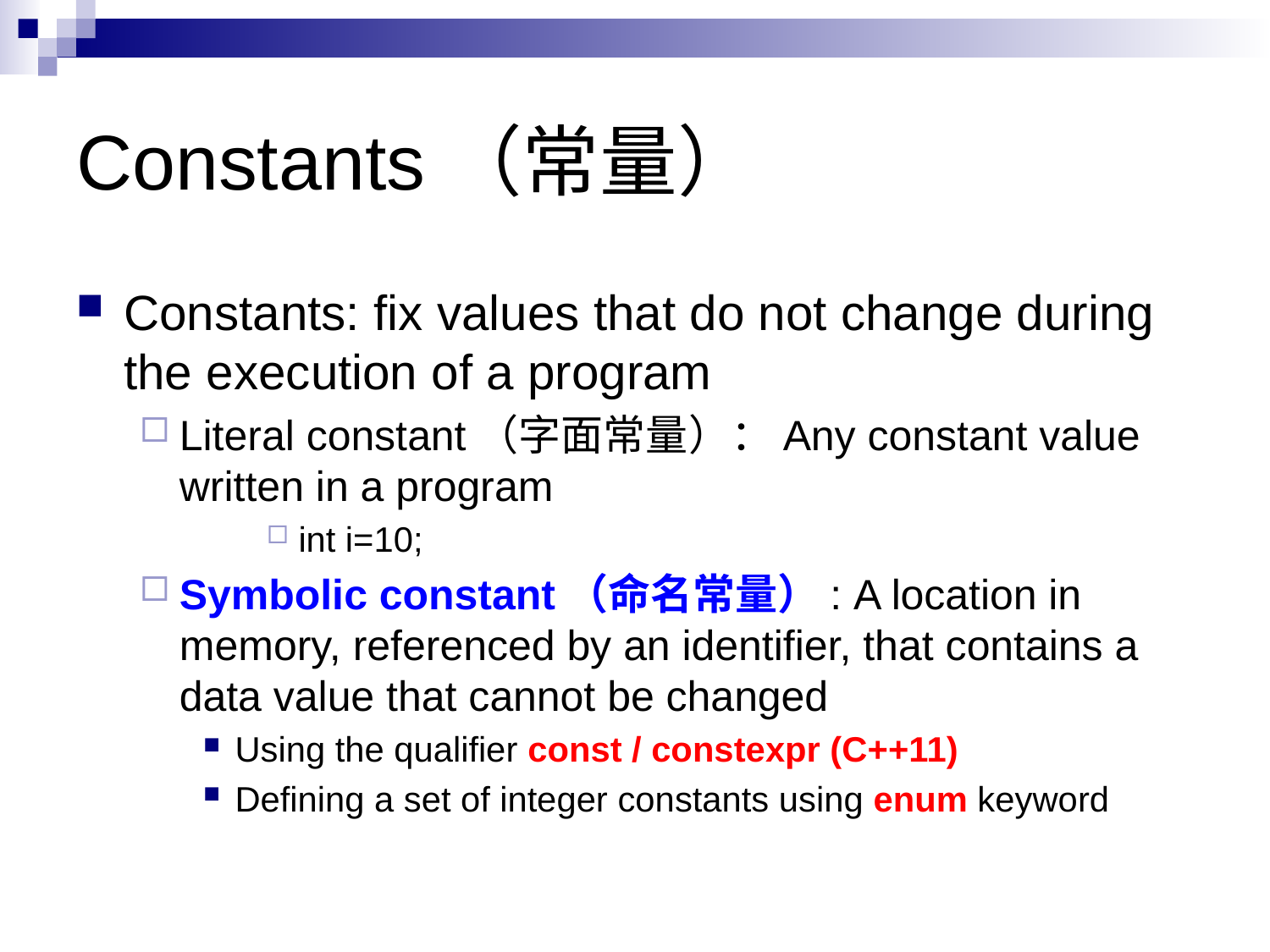

# Constants（常量）
Constants: fix values that do not change during the execution of a program
Literal constant（字面常量）：Any constant value written in a program
int i=10;
Symbolic constant（命名常量）: A location in memory, referenced by an identifier, that contains a data value that cannot be changed
Using the qualifier const / constexpr (C++11)
Defining a set of integer constants using enum keyword